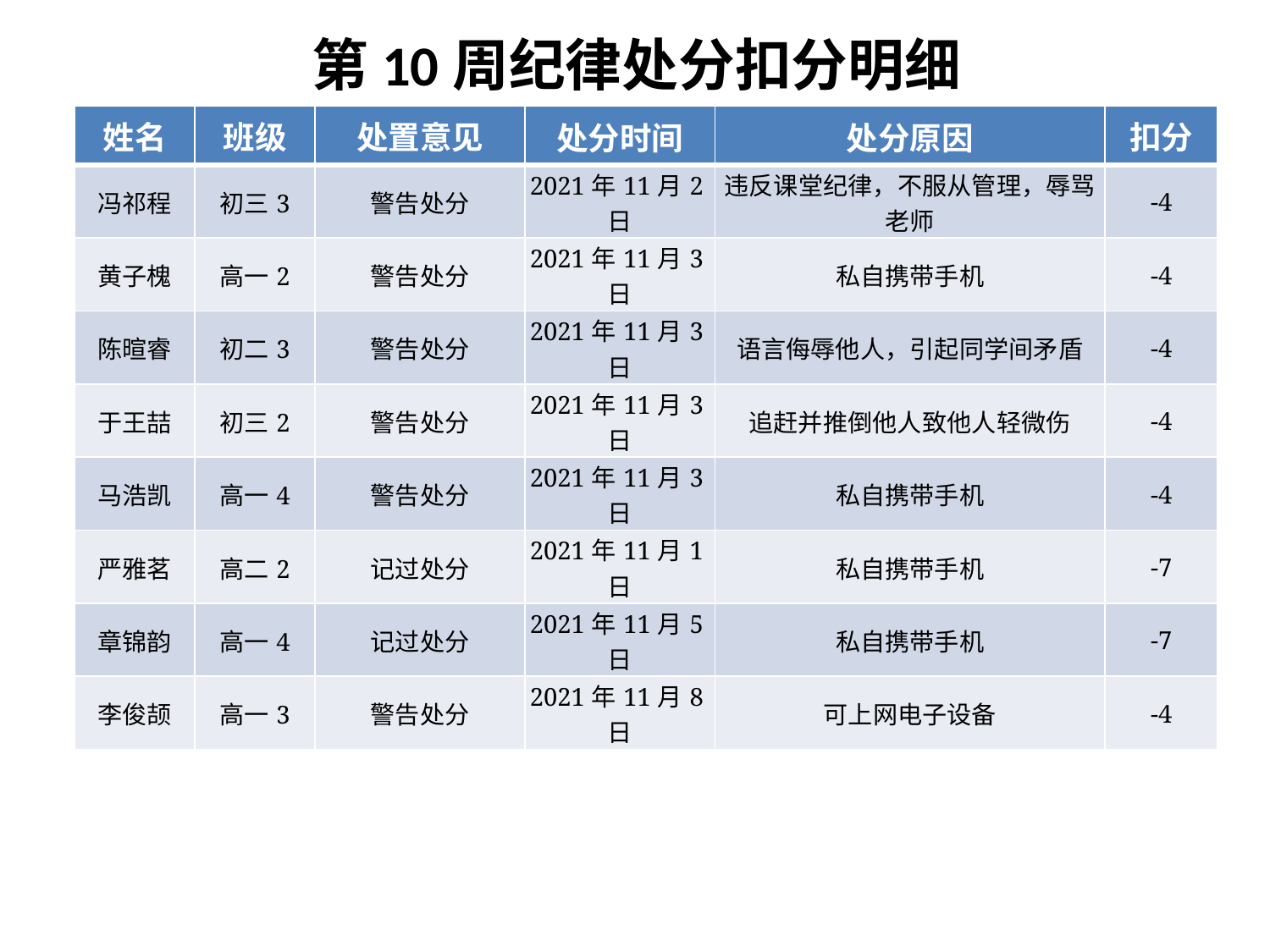

# 第10周纪律处分扣分明细
| 姓名 | 班级 | 处置意见 | 处分时间 | 处分原因 | 扣分 |
| --- | --- | --- | --- | --- | --- |
| 冯祁程 | 初三3 | 警告处分 | 2021年11月2日 | 违反课堂纪律，不服从管理，辱骂老师 | -4 |
| 黄子槐 | 高一2 | 警告处分 | 2021年11月3日 | 私自携带手机 | -4 |
| 陈暄睿 | 初二3 | 警告处分 | 2021年11月3日 | 语言侮辱他人，引起同学间矛盾 | -4 |
| 于王喆 | 初三2 | 警告处分 | 2021年11月3日 | 追赶并推倒他人致他人轻微伤 | -4 |
| 马浩凯 | 高一4 | 警告处分 | 2021年11月3日 | 私自携带手机 | -4 |
| 严雅茗 | 高二2 | 记过处分 | 2021年11月1日 | 私自携带手机 | -7 |
| 章锦韵 | 高一4 | 记过处分 | 2021年11月5日 | 私自携带手机 | -7 |
| 李俊颉 | 高一3 | 警告处分 | 2021年11月8日 | 可上网电子设备 | -4 |